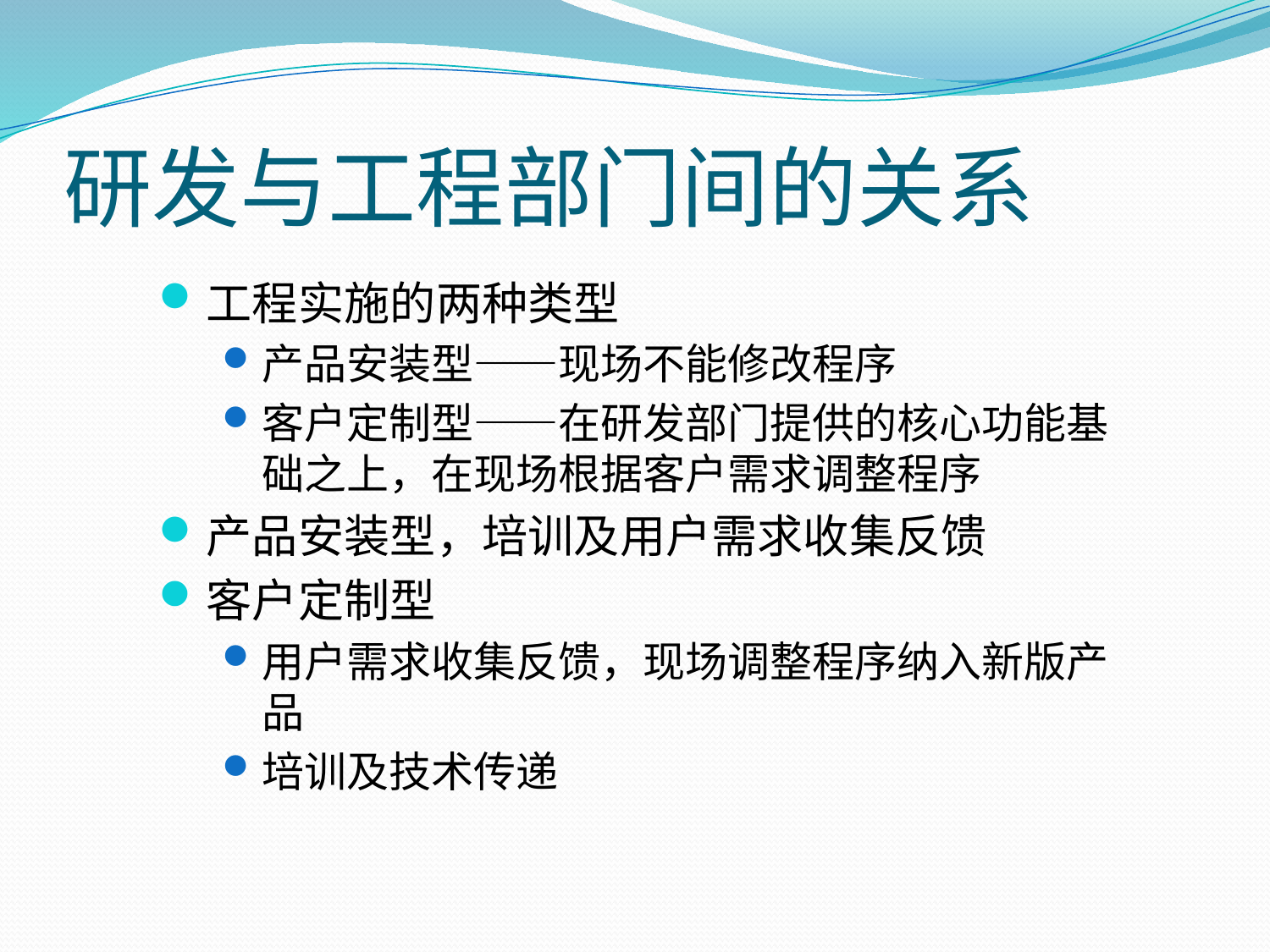

# 研发与工程部门间的关系
工程实施的两种类型
产品安装型——现场不能修改程序
客户定制型——在研发部门提供的核心功能基础之上，在现场根据客户需求调整程序
产品安装型，培训及用户需求收集反馈
客户定制型
用户需求收集反馈，现场调整程序纳入新版产品
培训及技术传递